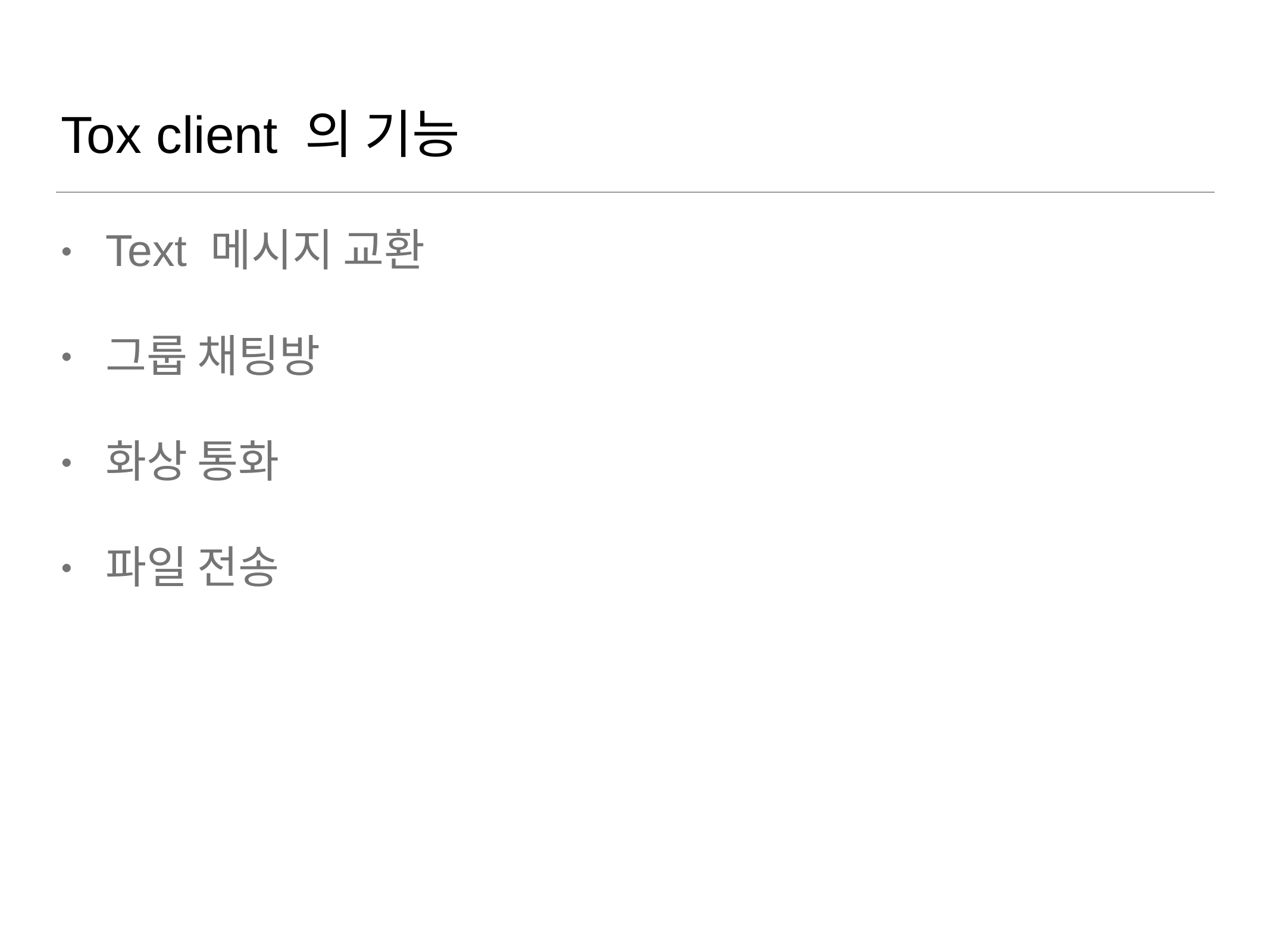

# Tox client 의 기능
Text 메시지 교환
그룹 채팅방
화상 통화
파일 전송